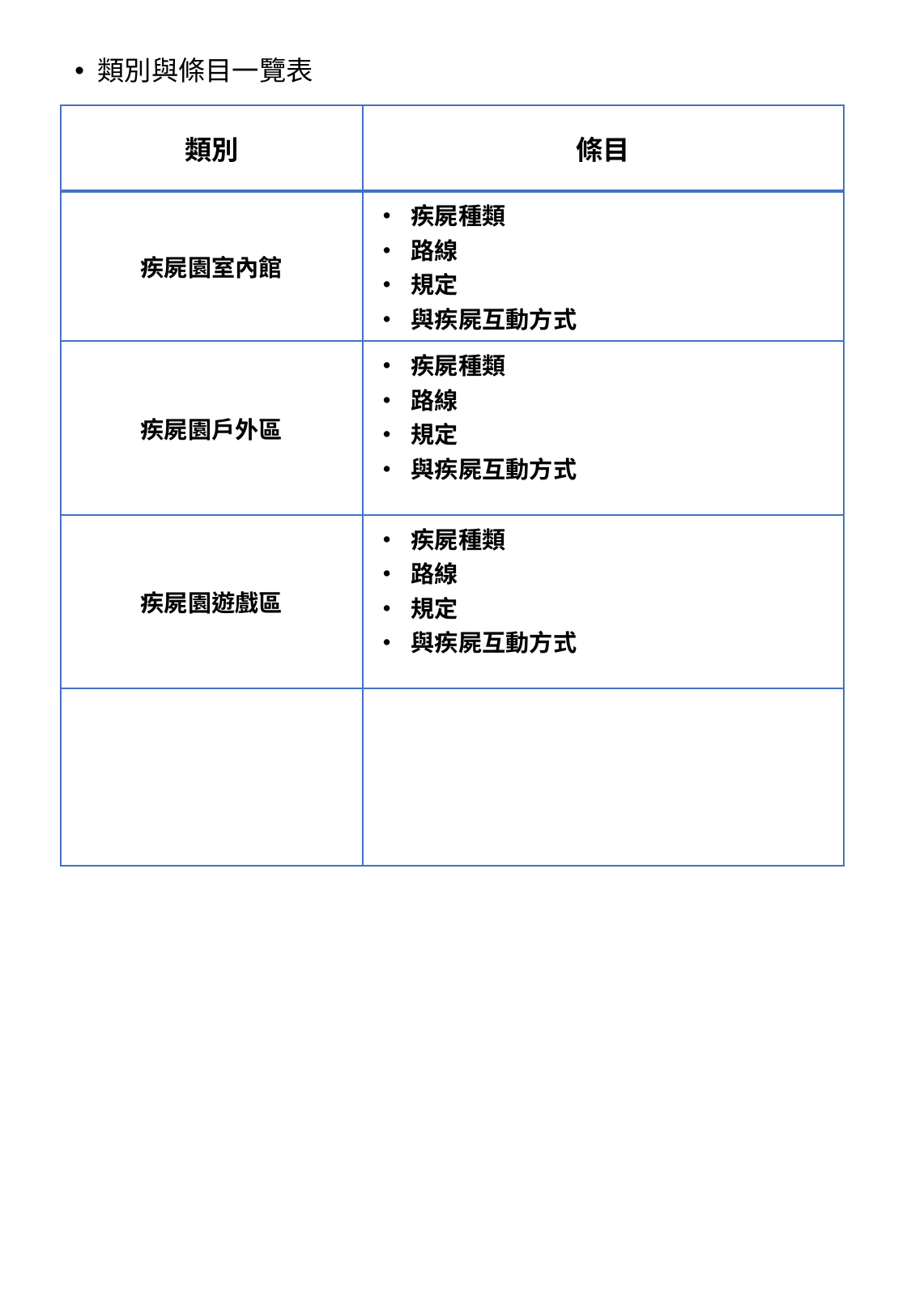

類別與條目一覽表
| 類別 | 條目 |
| --- | --- |
| 疾屍園室內館 | • 疾屍種類 • 路線 • 規定 • 與疾屍互動方式 |
| 疾屍園戶外區 | • 疾屍種類 • 路線 • 規定 • 與疾屍互動方式 |
| 疾屍園遊戲區 | • 疾屍種類 • 路線 • 規定 • 與疾屍互動方式 |
|  |  |